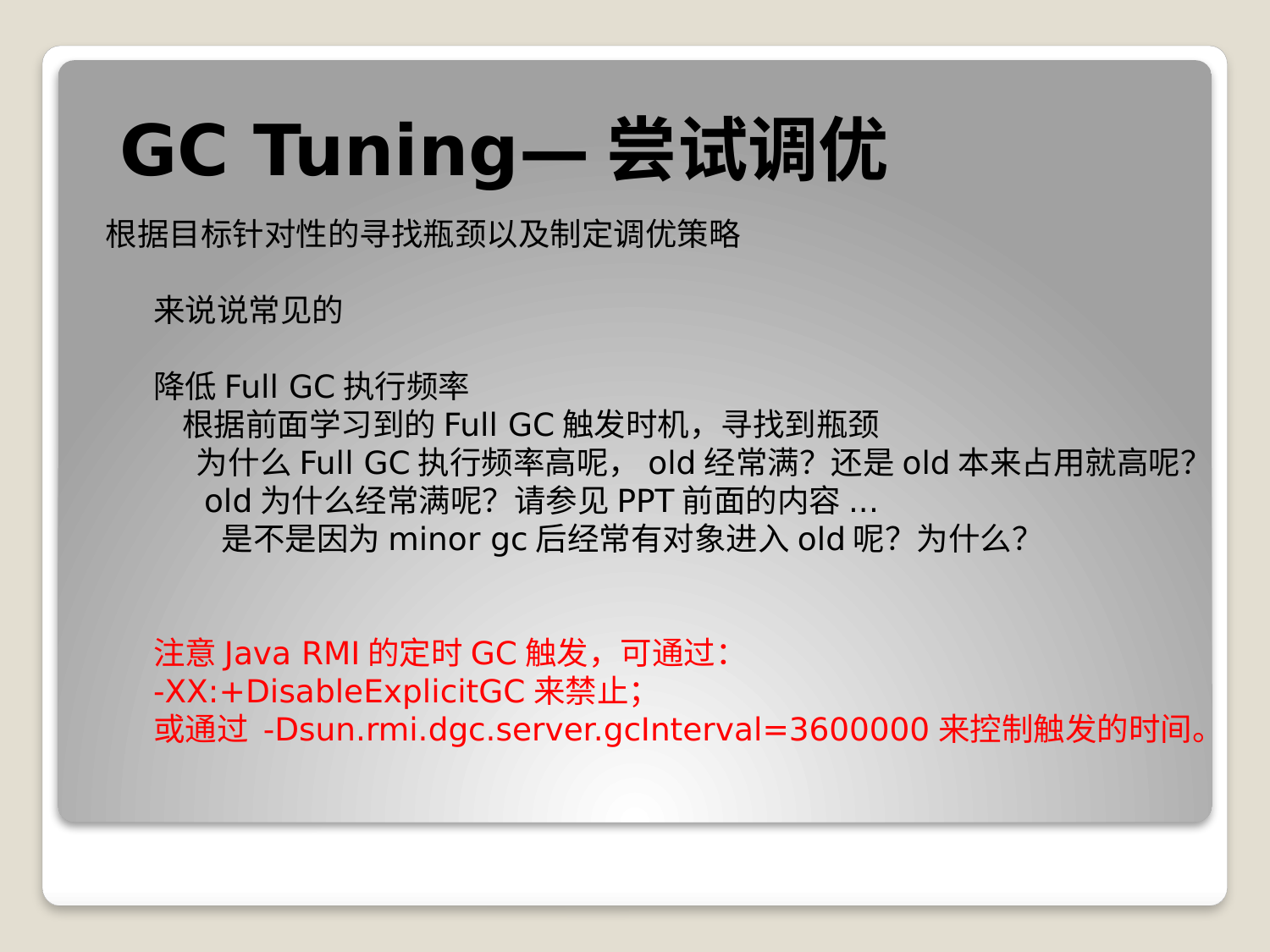

GC Tuning—尝试调优
根据目标针对性的寻找瓶颈以及制定调优策略
来说说常见的
降低Full GC执行频率
    根据前面学习到的Full GC触发时机，寻找到瓶颈
      为什么Full GC执行频率高呢，old经常满？还是old本来占用就高呢？
      old为什么经常满呢？请参见PPT前面的内容...
      是不是因为minor gc后经常有对象进入old呢？为什么？
注意Java RMI的定时GC触发，可通过：
-XX:+DisableExplicitGC来禁止；
或通过 -Dsun.rmi.dgc.server.gcInterval=3600000来控制触发的时间。